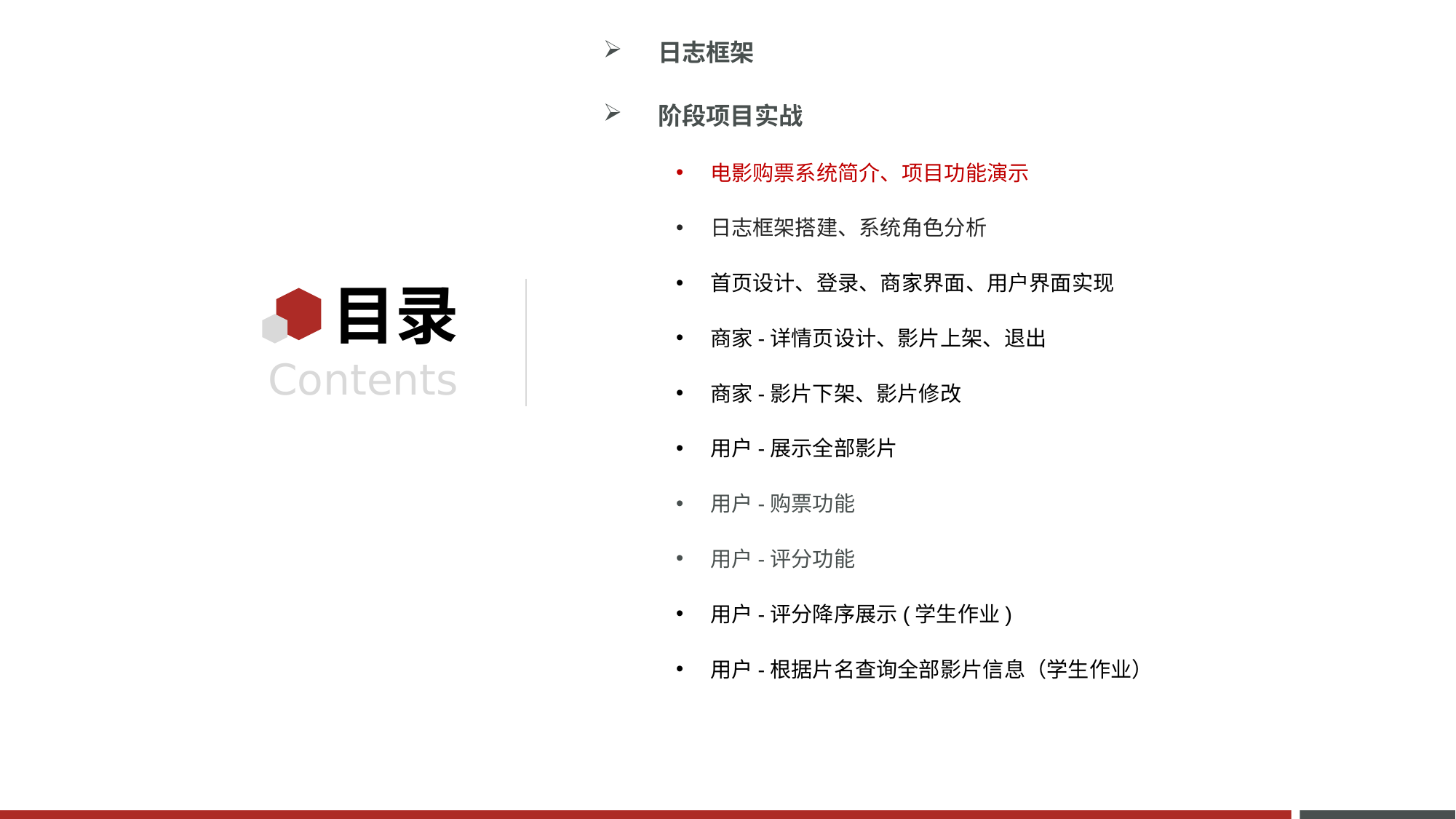

日志框架
阶段项目实战
电影购票系统简介、项目功能演示
日志框架搭建、系统角色分析
首页设计、登录、商家界面、用户界面实现
商家-详情页设计、影片上架、退出
商家-影片下架、影片修改
用户-展示全部影片
用户-购票功能
用户-评分功能
用户-评分降序展示(学生作业)
用户-根据片名查询全部影片信息（学生作业）